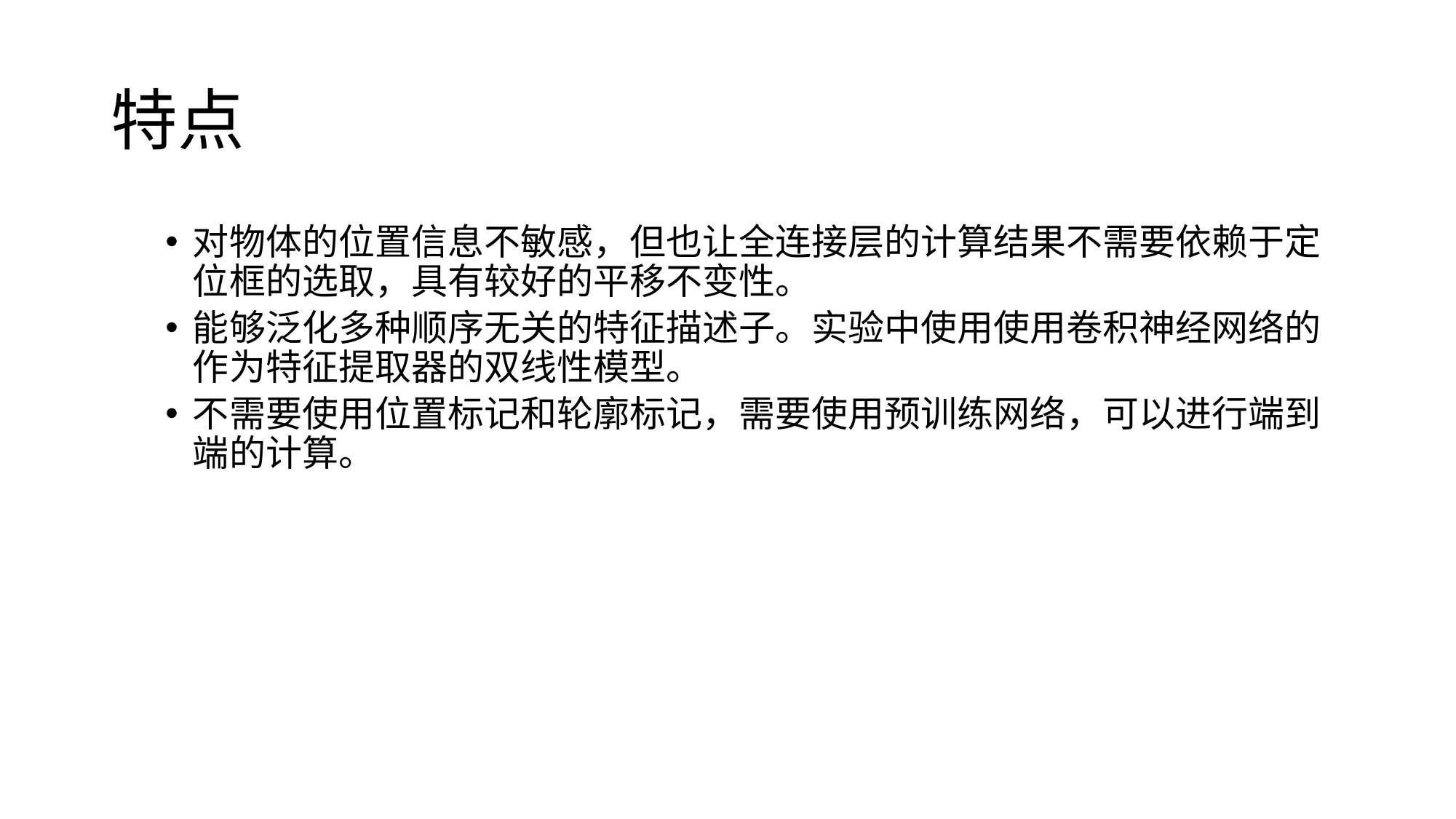

# 特点
对物体的位置信息不敏感，但也让全连接层的计算结果不需要依赖于定位框的选取，具有较好的平移不变性。
能够泛化多种顺序无关的特征描述子。实验中使用使用卷积神经网络的作为特征提取器的双线性模型。
不需要使用位置标记和轮廓标记，需要使用预训练网络，可以进行端到端的计算。